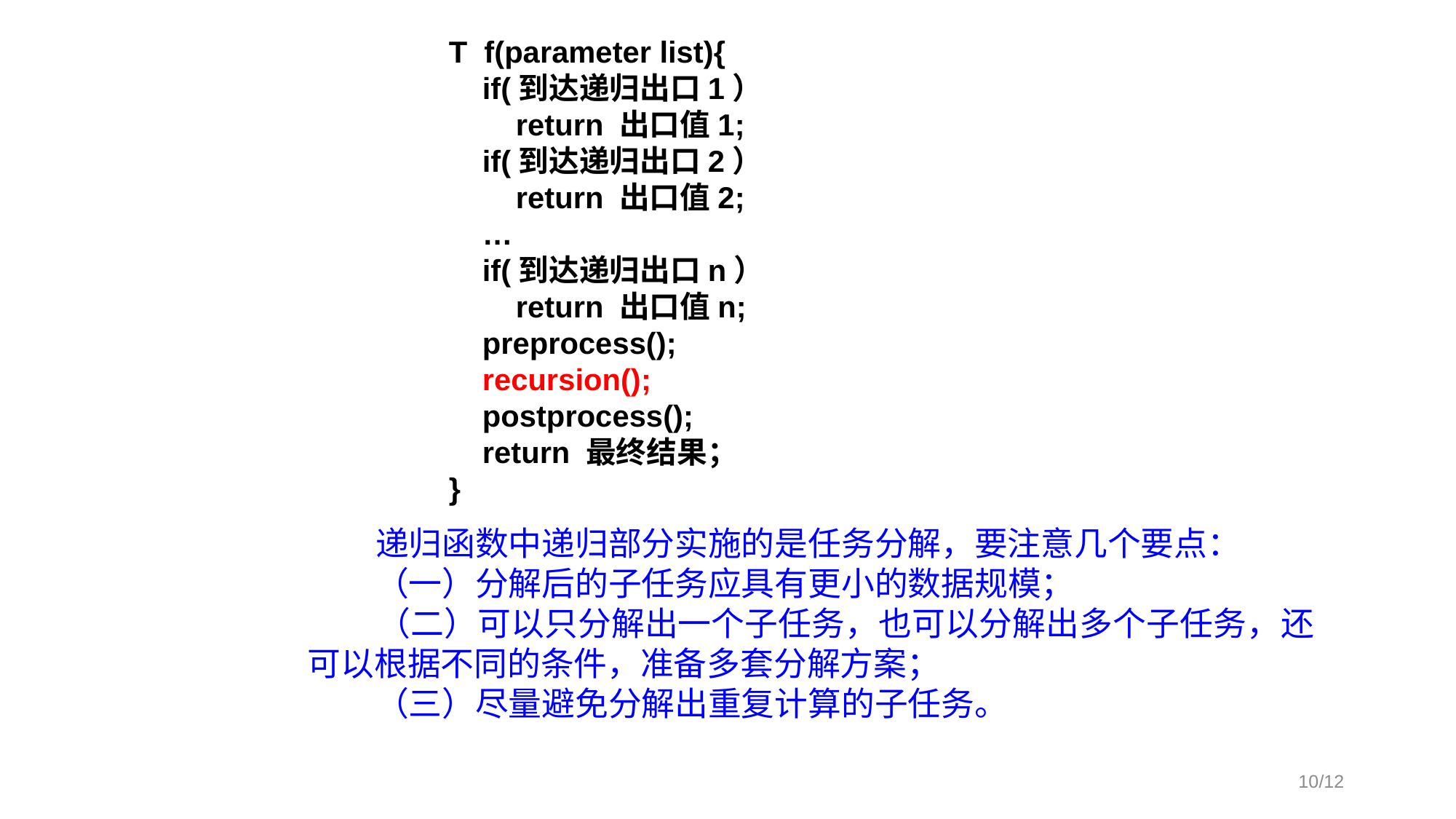

T  f(parameter list){
    if(到达递归出口1）
        return 出口值1;
    if(到达递归出口2）
        return 出口值2;
    …
    if(到达递归出口n）
        return 出口值n;
    preprocess();
    recursion();
    postprocess();
    return 最终结果；
}
        递归函数中递归部分实施的是任务分解，要注意几个要点：
        （一）分解后的子任务应具有更小的数据规模；
        （二）可以只分解出一个子任务，也可以分解出多个子任务，还可以根据不同的条件，准备多套分解方案；
        （三）尽量避免分解出重复计算的子任务。
10/12